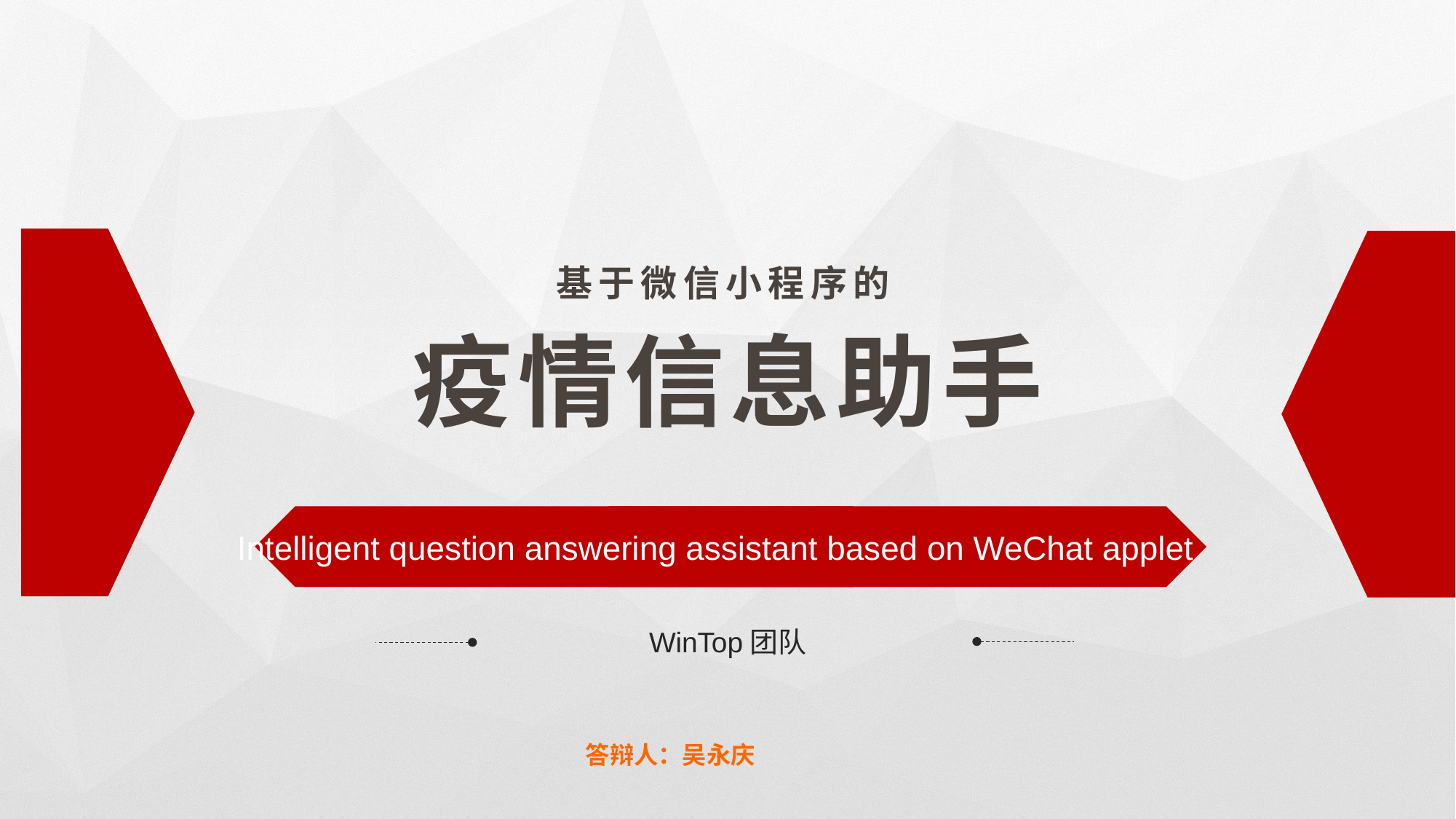

疫情信息助手
基于微信小程序的

Intelligent question answering assistant based on WeChat applet
WinTop团队
答辩人：吴永庆